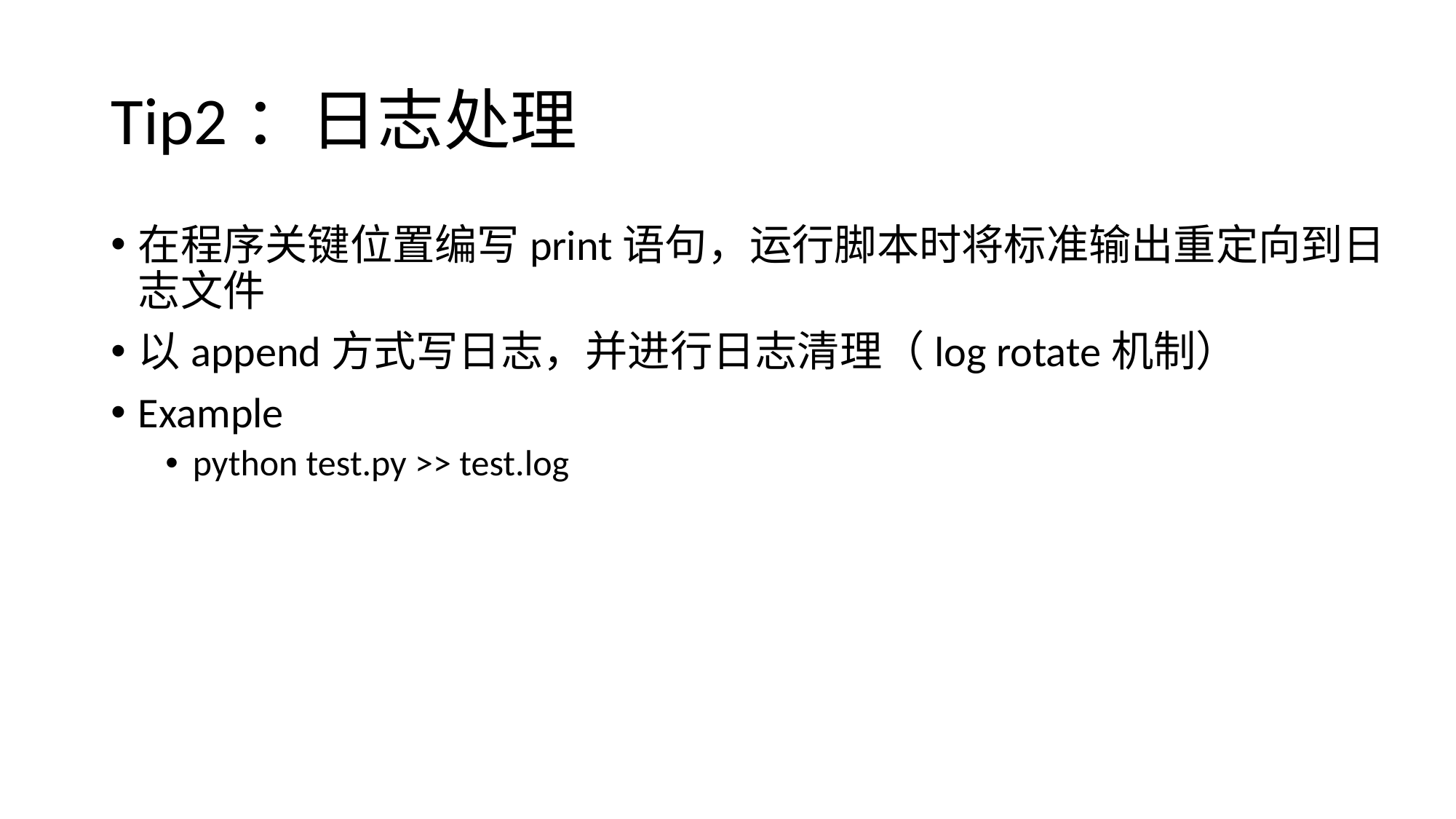

# Tip2：日志处理
在程序关键位置编写print语句，运行脚本时将标准输出重定向到日志文件
以append方式写日志，并进行日志清理（log rotate机制）
Example
python test.py >> test.log